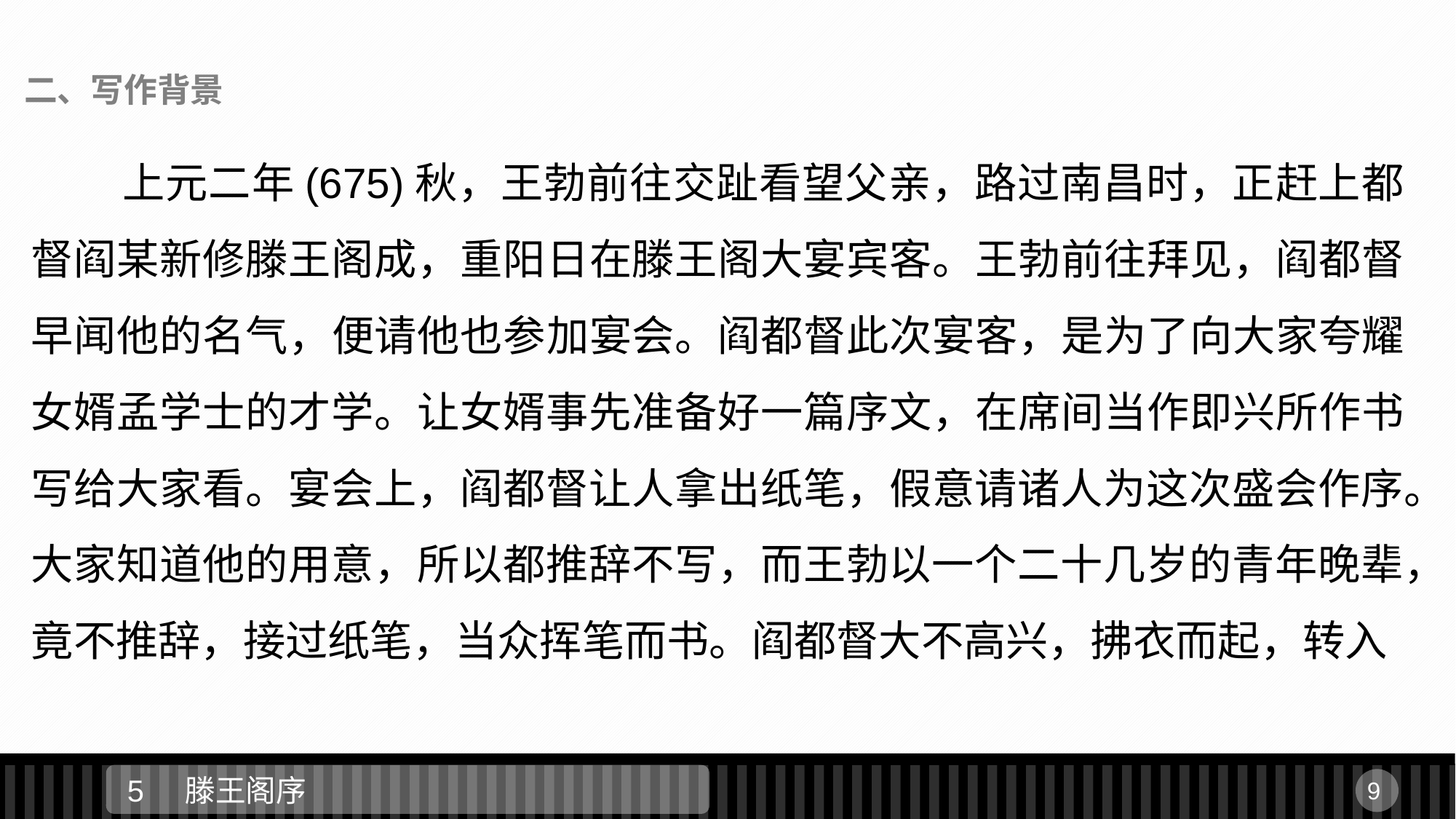

二、写作背景
        上元二年(675)秋，王勃前往交趾看望父亲，路过南昌时，正赶上都督阎某新修滕王阁成，重阳日在滕王阁大宴宾客。王勃前往拜见，阎都督早闻他的名气，便请他也参加宴会。阎都督此次宴客，是为了向大家夸耀女婿孟学士的才学。让女婿事先准备好一篇序文，在席间当作即兴所作书写给大家看。宴会上，阎都督让人拿出纸笔，假意请诸人为这次盛会作序。大家知道他的用意，所以都推辞不写，而王勃以一个二十几岁的青年晚辈，竟不推辞，接过纸笔，当众挥笔而书。阎都督大不高兴，拂衣而起，转入